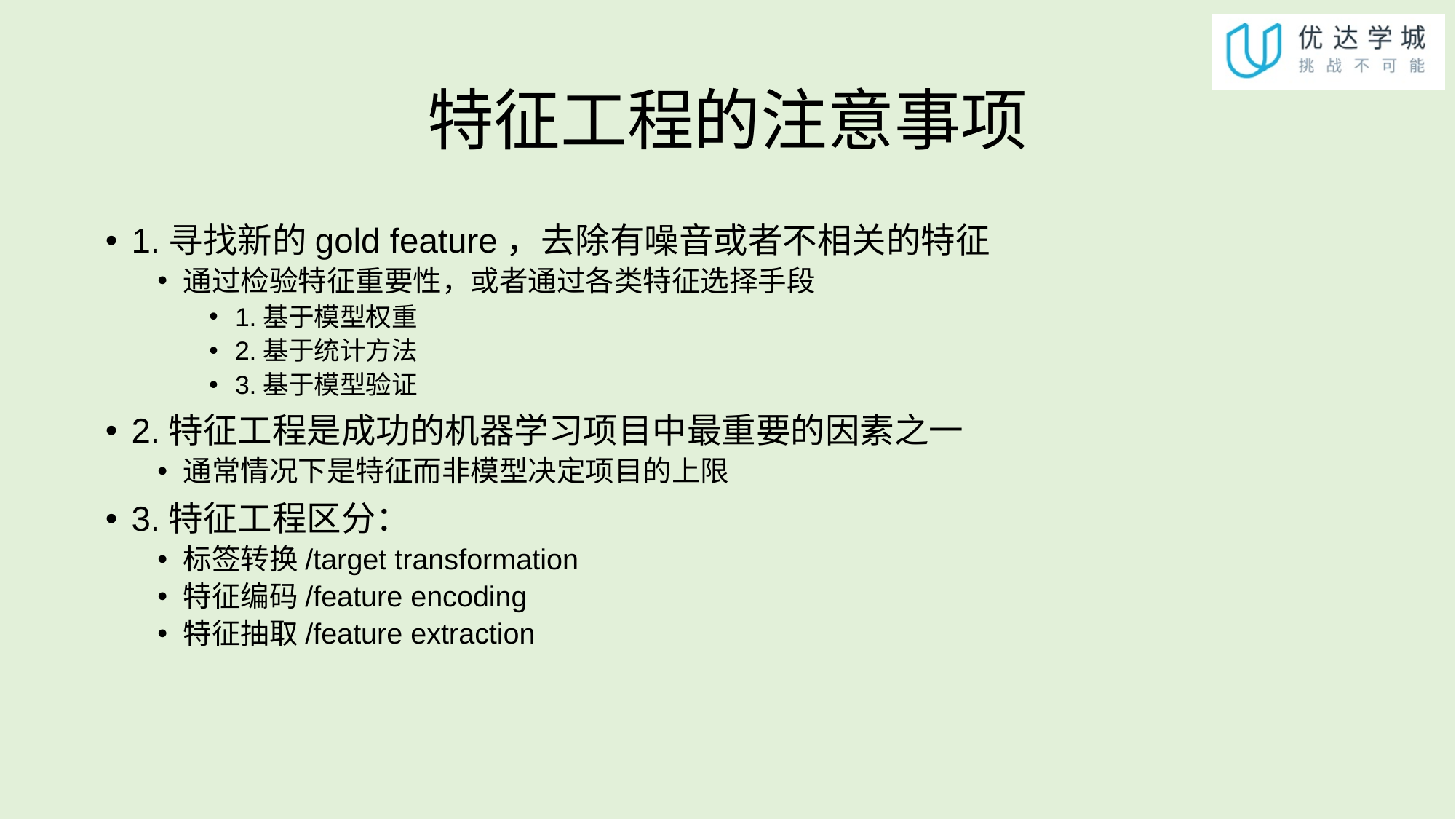

# 特征工程的注意事项
1.寻找新的gold feature，去除有噪音或者不相关的特征
通过检验特征重要性，或者通过各类特征选择手段
1.基于模型权重
2.基于统计方法
3.基于模型验证
2.特征工程是成功的机器学习项目中最重要的因素之一
通常情况下是特征而非模型决定项目的上限
3.特征工程区分：
标签转换/target transformation
特征编码/feature encoding
特征抽取/feature extraction